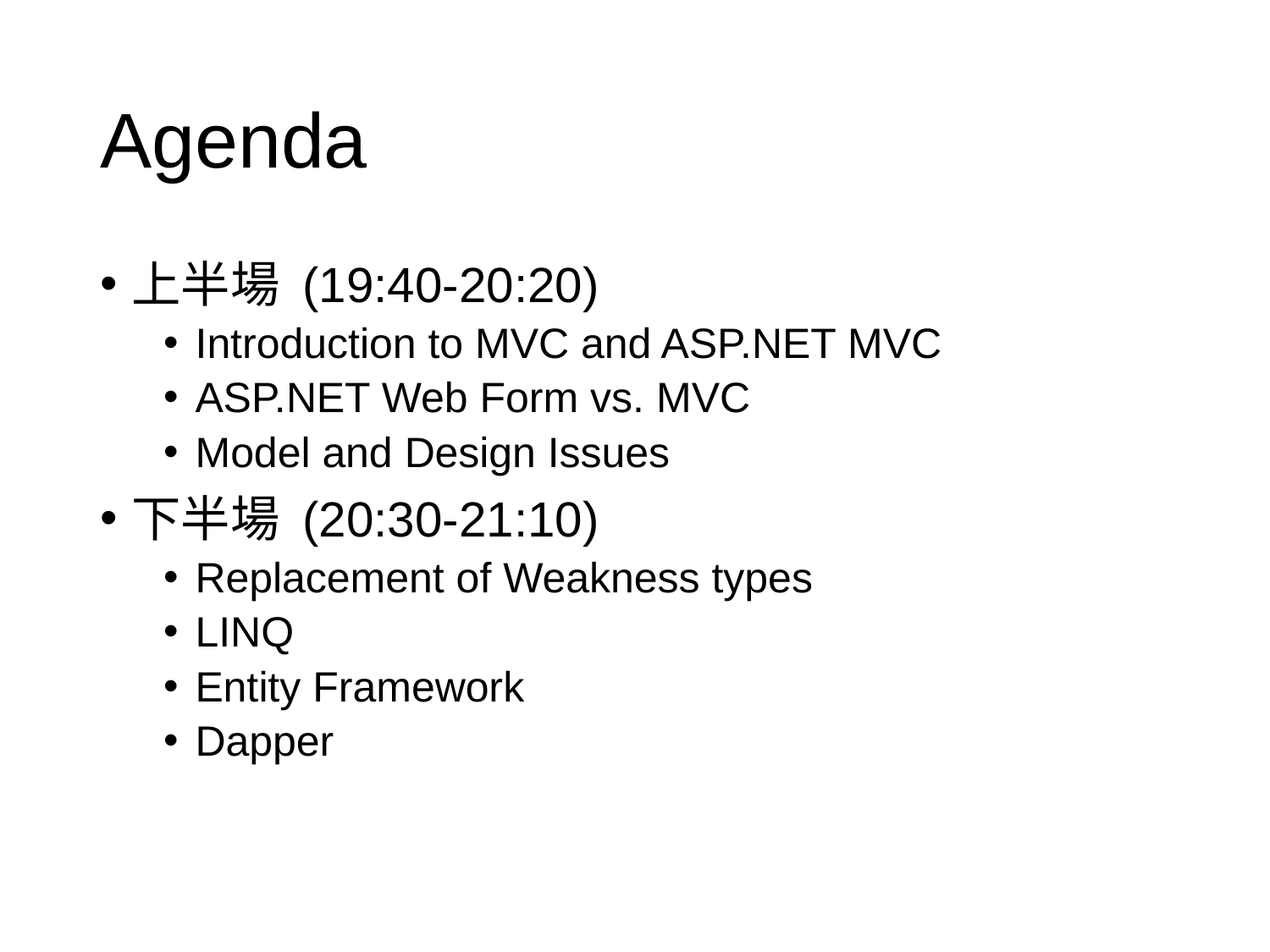

# Agenda
上半場 (19:40-20:20)
Introduction to MVC and ASP.NET MVC
ASP.NET Web Form vs. MVC
Model and Design Issues
下半場 (20:30-21:10)
Replacement of Weakness types
LINQ
Entity Framework
Dapper